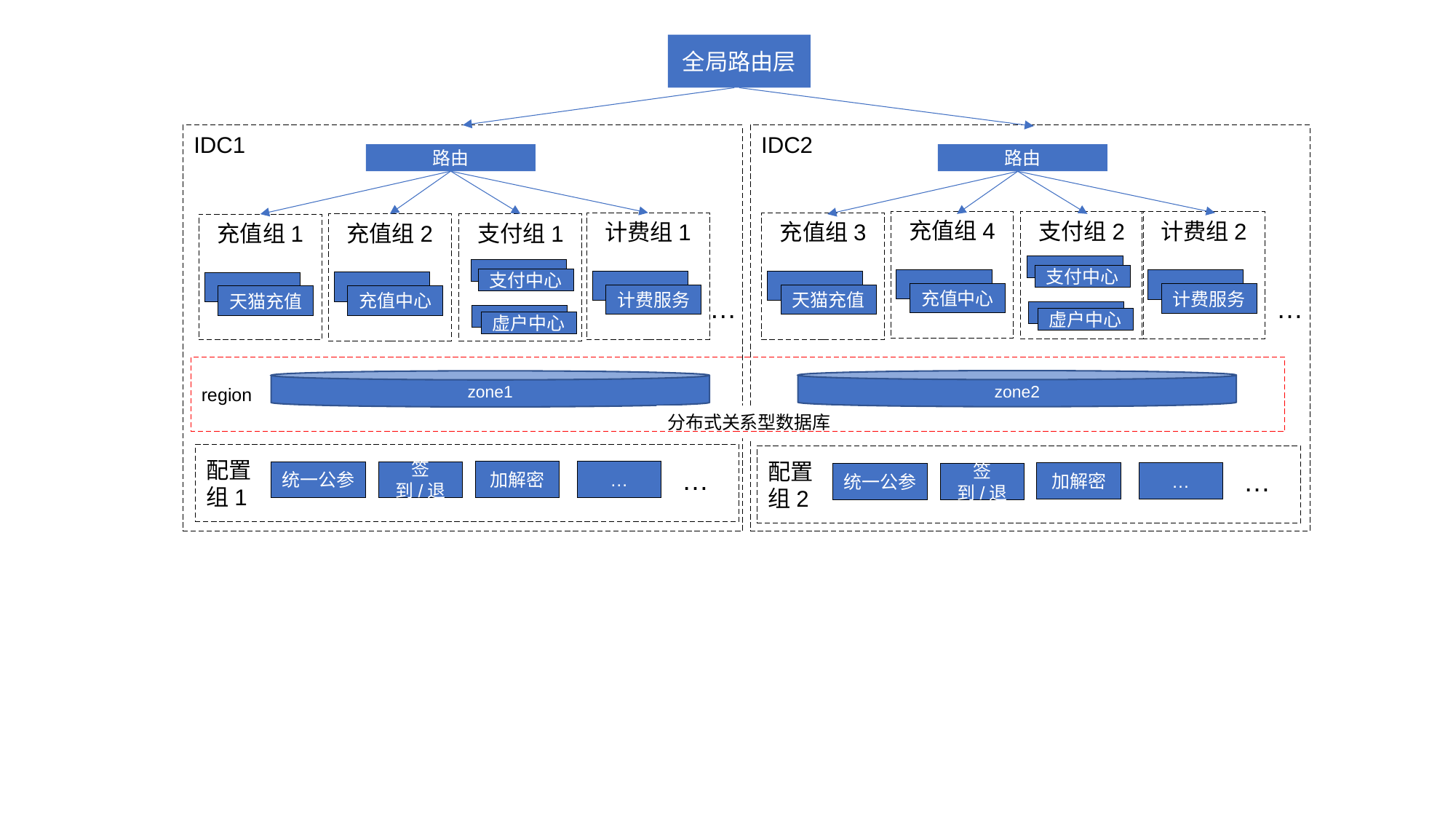

全局路由层
IDC2
IDC1
路由
路由
充值组4
支付组2
计费组2
计费组1
充值组3
充值组2
支付组1
充值组1

支付中心

虚户中心

支付中心

虚户中心

充值中心
计费服务
计费服务
天猫充值
充值中心
…
…
天猫充值
region
zone2
zone1
分布式关系型数据库
配置
组1
配置
组2
…
…
…
加解密
统一公参
签到/退
…
加解密
统一公参
签到/退